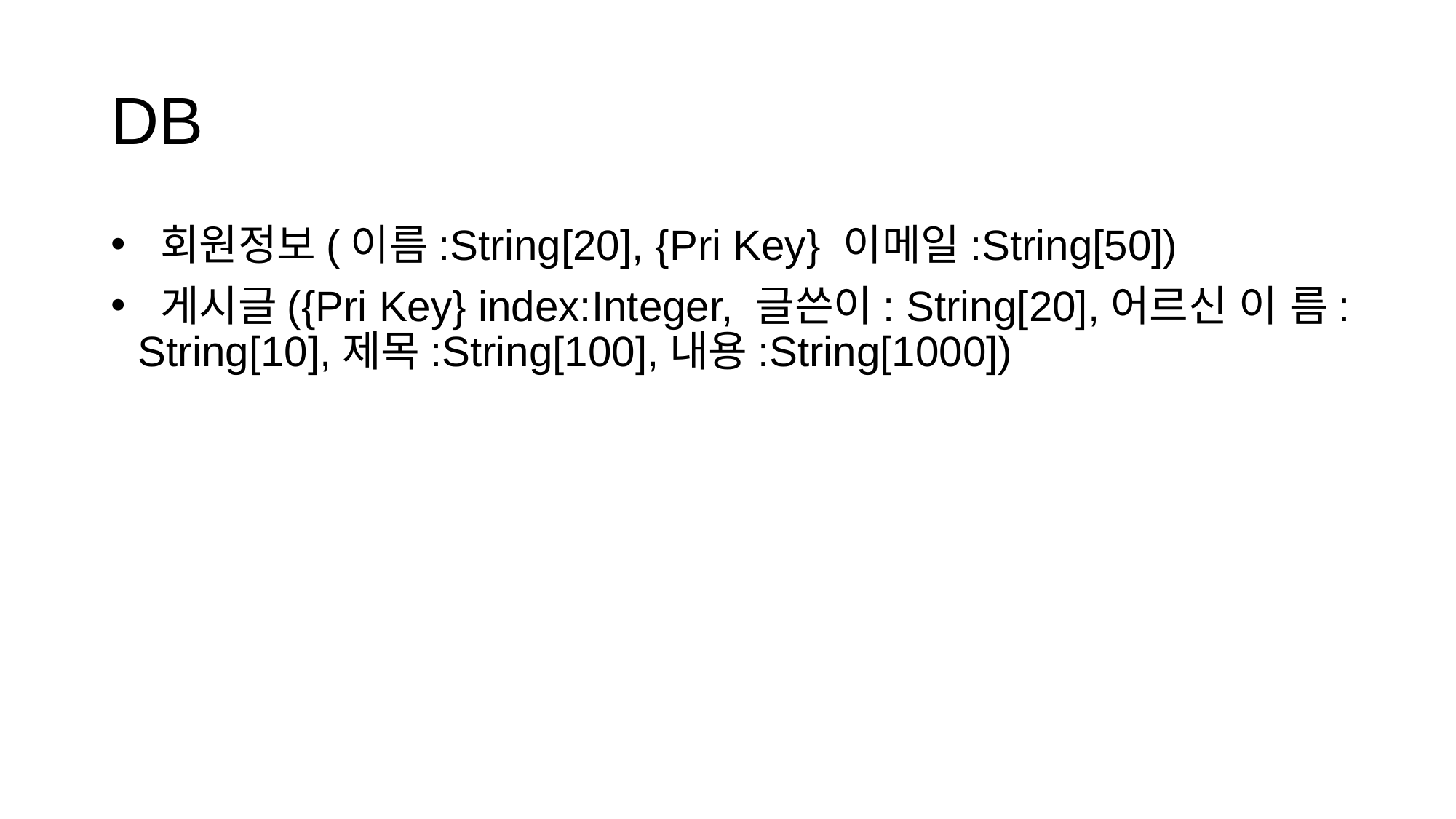

# DB
 회원정보(이름:String[20], {Pri Key} 이메일:String[50])
 게시글({Pri Key} index:Integer, 글쓴이: String[20],어르신 이 름:String[10],제목:String[100],내용:String[1000])